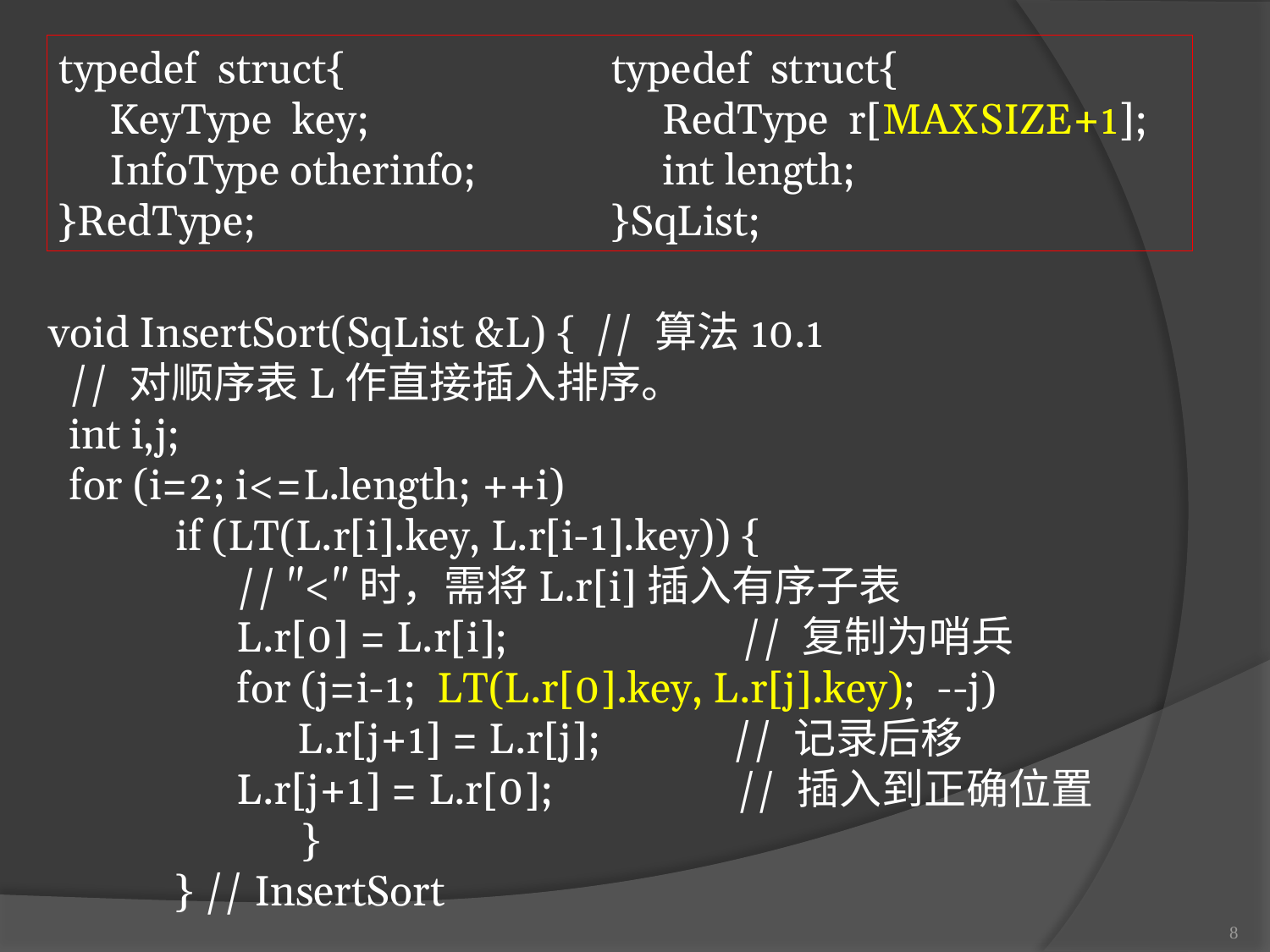

typedef  struct{
     KeyType  key;
     InfoType otherinfo;
}RedType;
typedef  struct{
     RedType  r[MAXSIZE+1];
     int length;
}SqList;
void InsertSort(SqList &L) {  // 算法10.1
  // 对顺序表L作直接插入排序。
  int i,j;
  for (i=2; i<=L.length; ++i)
    	if (LT(L.r[i].key, L.r[i-1].key)) {
      	      // "<"时，需将L.r[i]插入有序子表
      L.r[0] = L.r[i];                       // 复制为哨兵
      for (j=i-1;  LT(L.r[0].key, L.r[j].key);  --j)
            L.r[j+1] = L.r[j];             // 记录后移
      L.r[j+1] = L.r[0];                  // 插入到正确位置
    	}
} // InsertSort
8